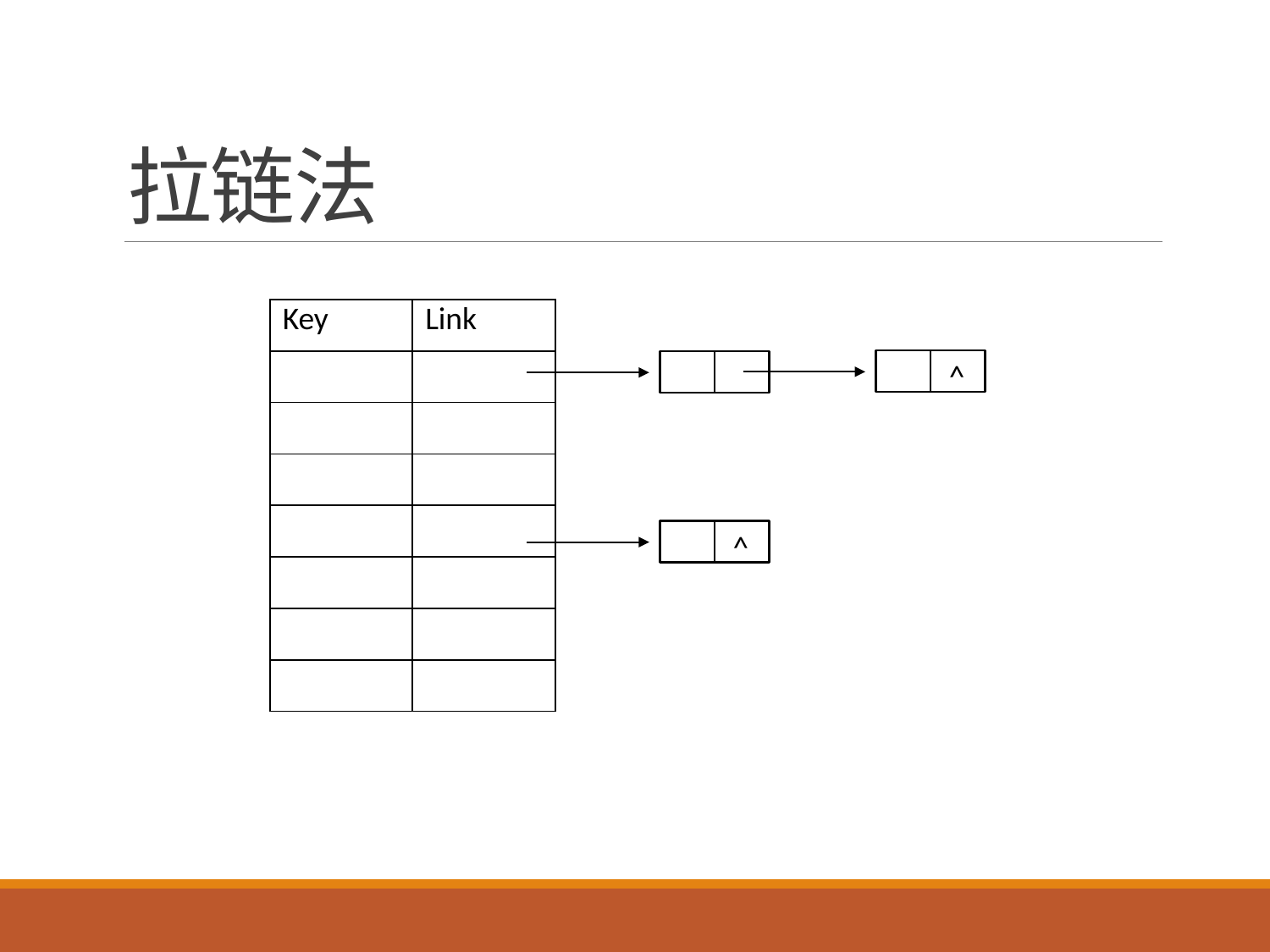

# 拉链法
| Key | Link |
| --- | --- |
|  |  |
|  |  |
|  |  |
|  |  |
|  |  |
|  |  |
|  |  |

^

^